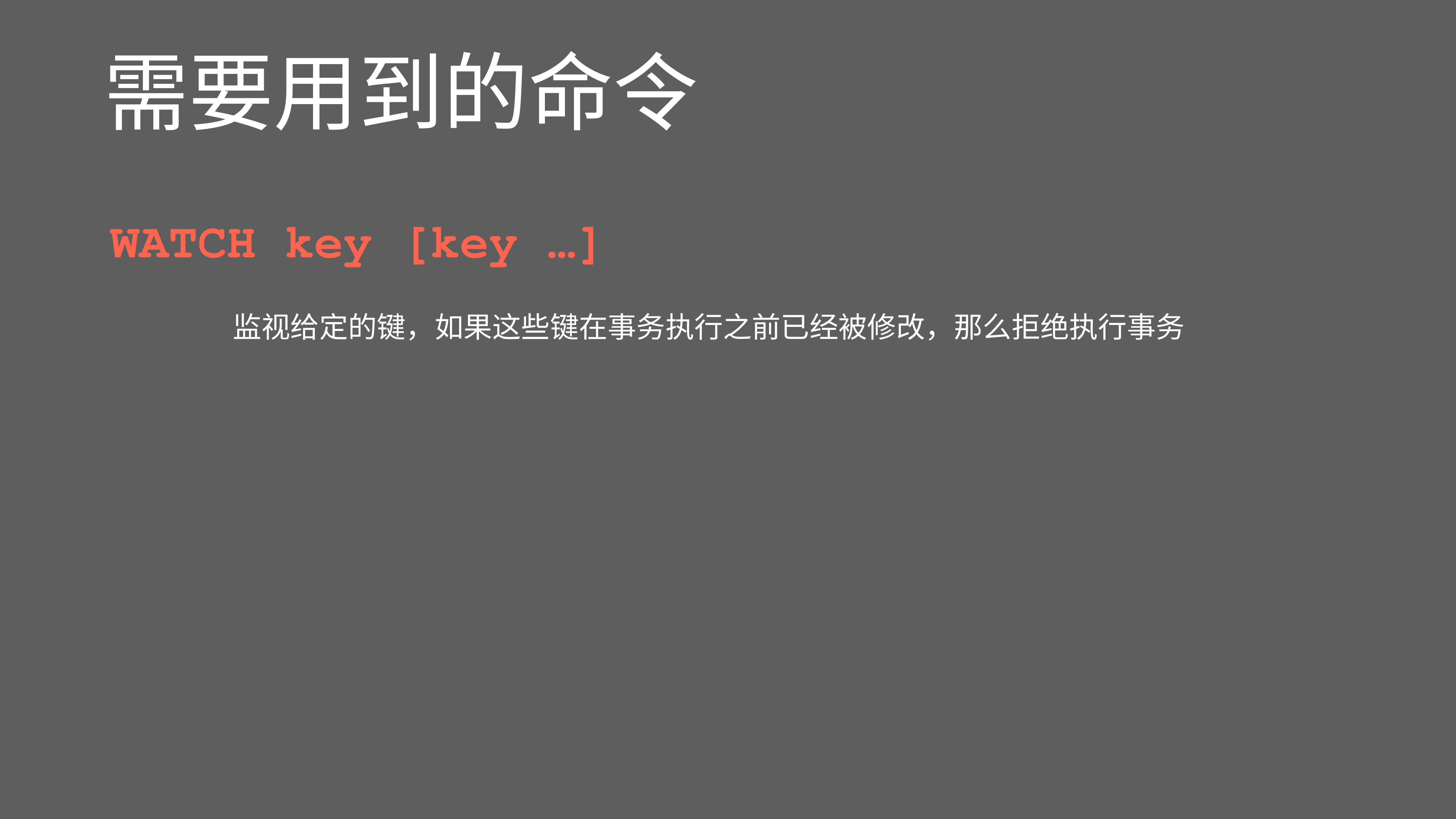

# 需要用到的命令
WATCH key [key …]
监视给定的键，如果这些键在事务执行之前已经被修改，那么拒绝执行事务